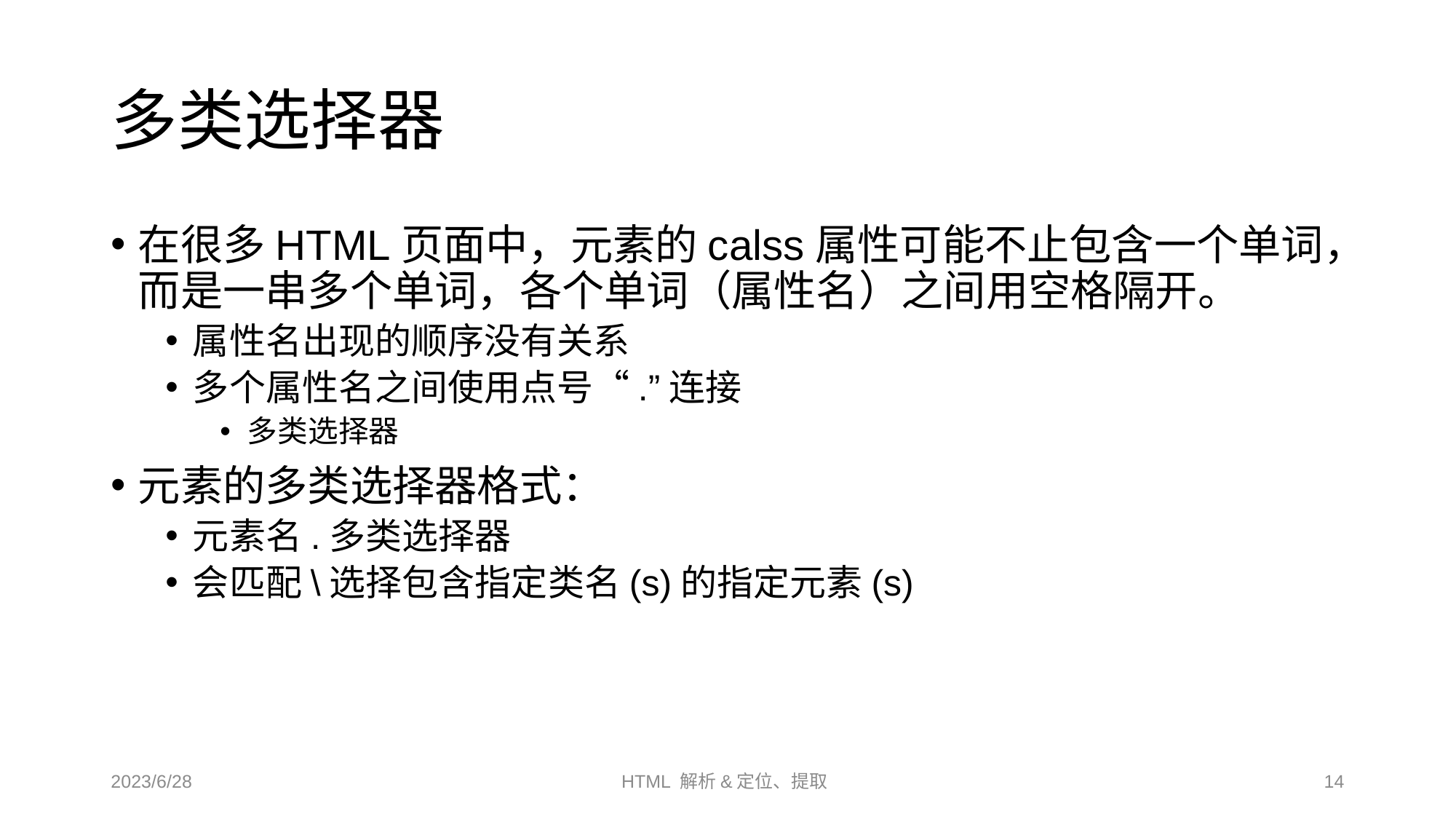

# 多类选择器
在很多HTML页面中，元素的calss属性可能不止包含一个单词，而是一串多个单词，各个单词（属性名）之间用空格隔开。
属性名出现的顺序没有关系
多个属性名之间使用点号“.”连接
多类选择器
元素的多类选择器格式：
元素名.多类选择器
会匹配\选择包含指定类名(s)的指定元素(s)
2023/6/28
HTML 解析&定位、提取
14